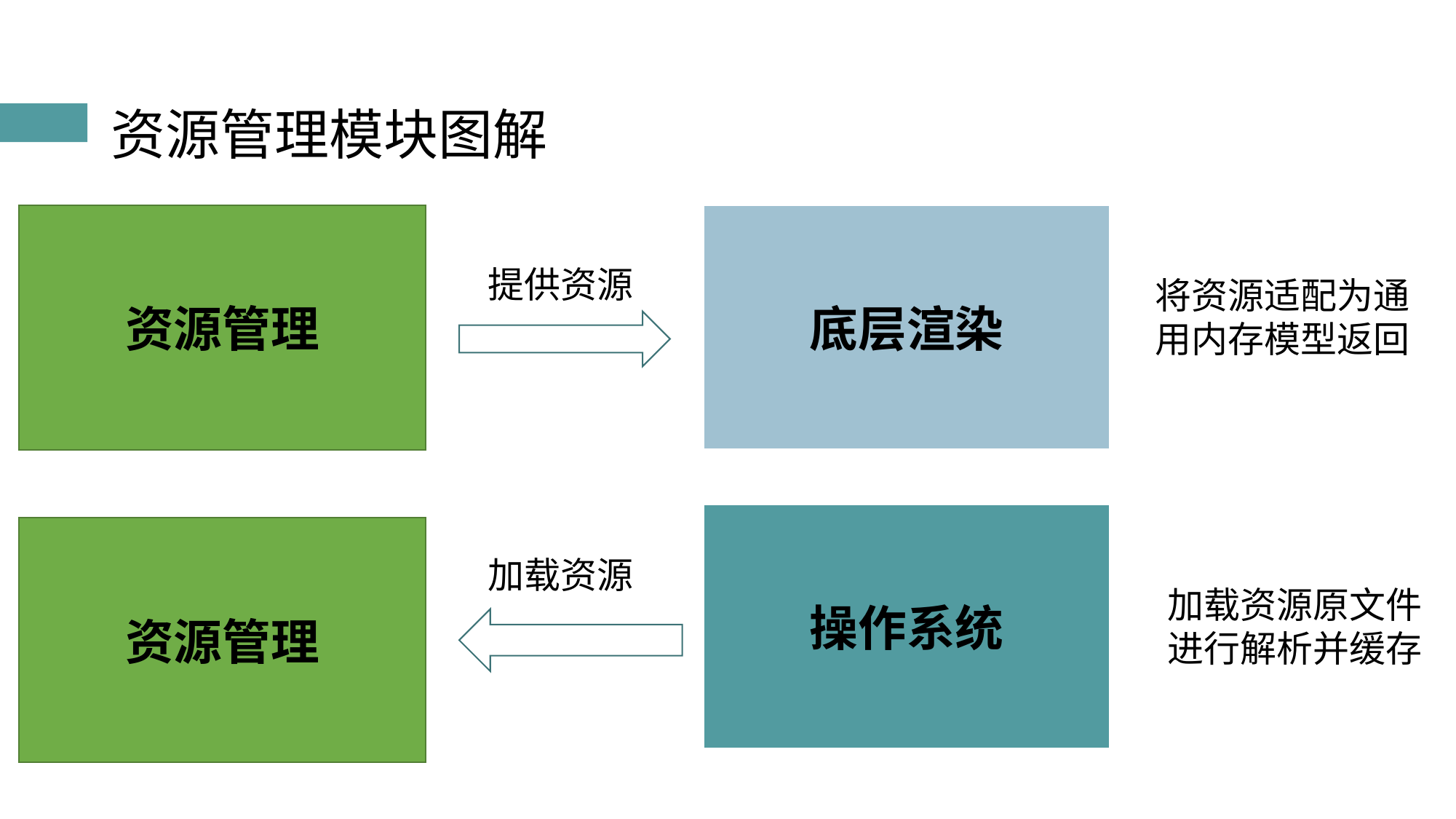

# 资源管理模块图解
资源管理
底层渲染
提供资源
将资源适配为通用内存模型返回

操作系统
资源管理
加载资源
加载资源原文件进行解析并缓存